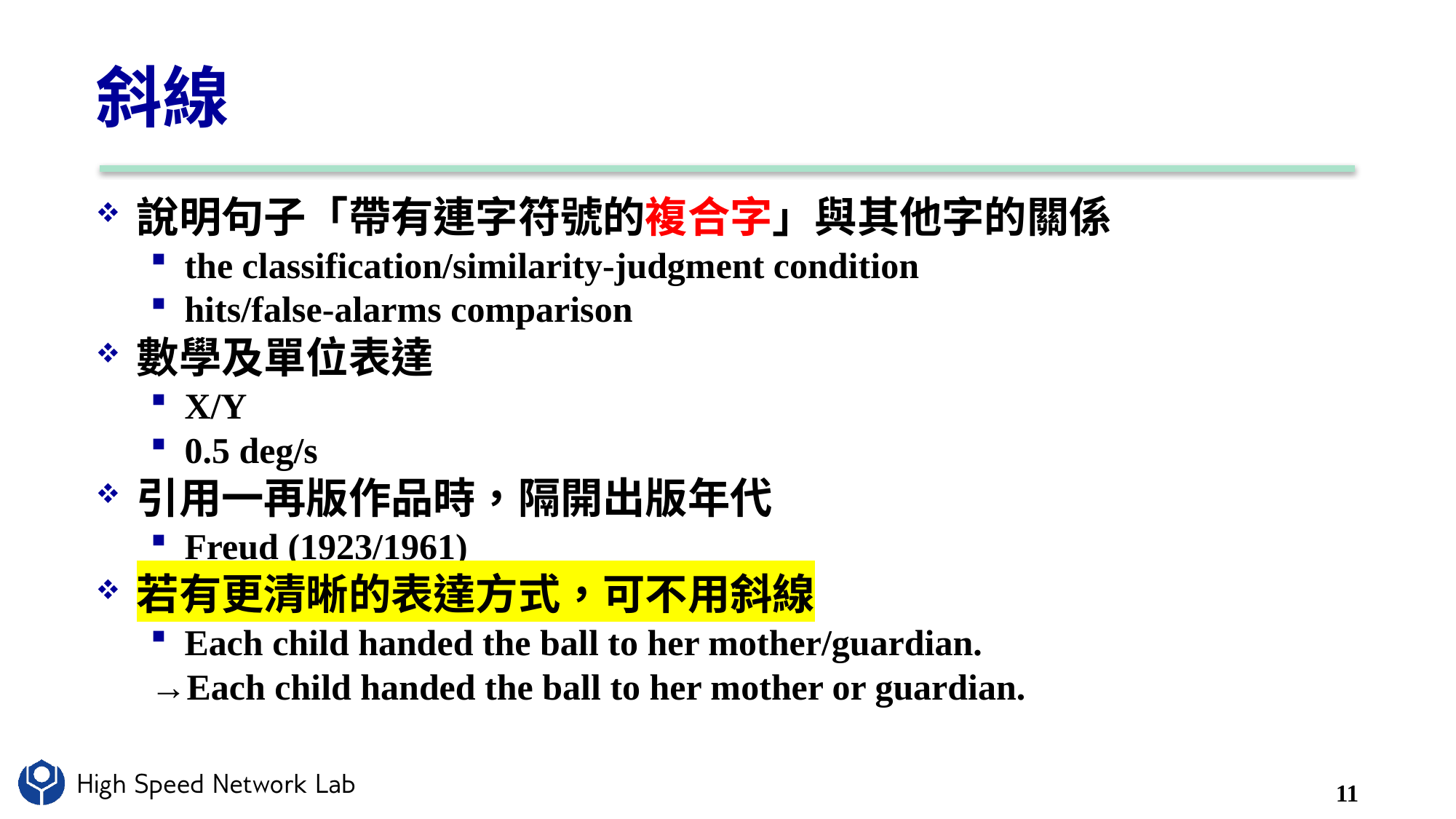

# 斜線
說明句子「帶有連字符號的複合字」與其他字的關係
the classification/similarity-judgment condition
hits/false-alarms comparison
數學及單位表達
X/Y
0.5 deg/s
引用一再版作品時，隔開出版年代
Freud (1923/1961)
若有更清晰的表達方式，可不用斜線
Each child handed the ball to her mother/guardian.
→Each child handed the ball to her mother or guardian.

11